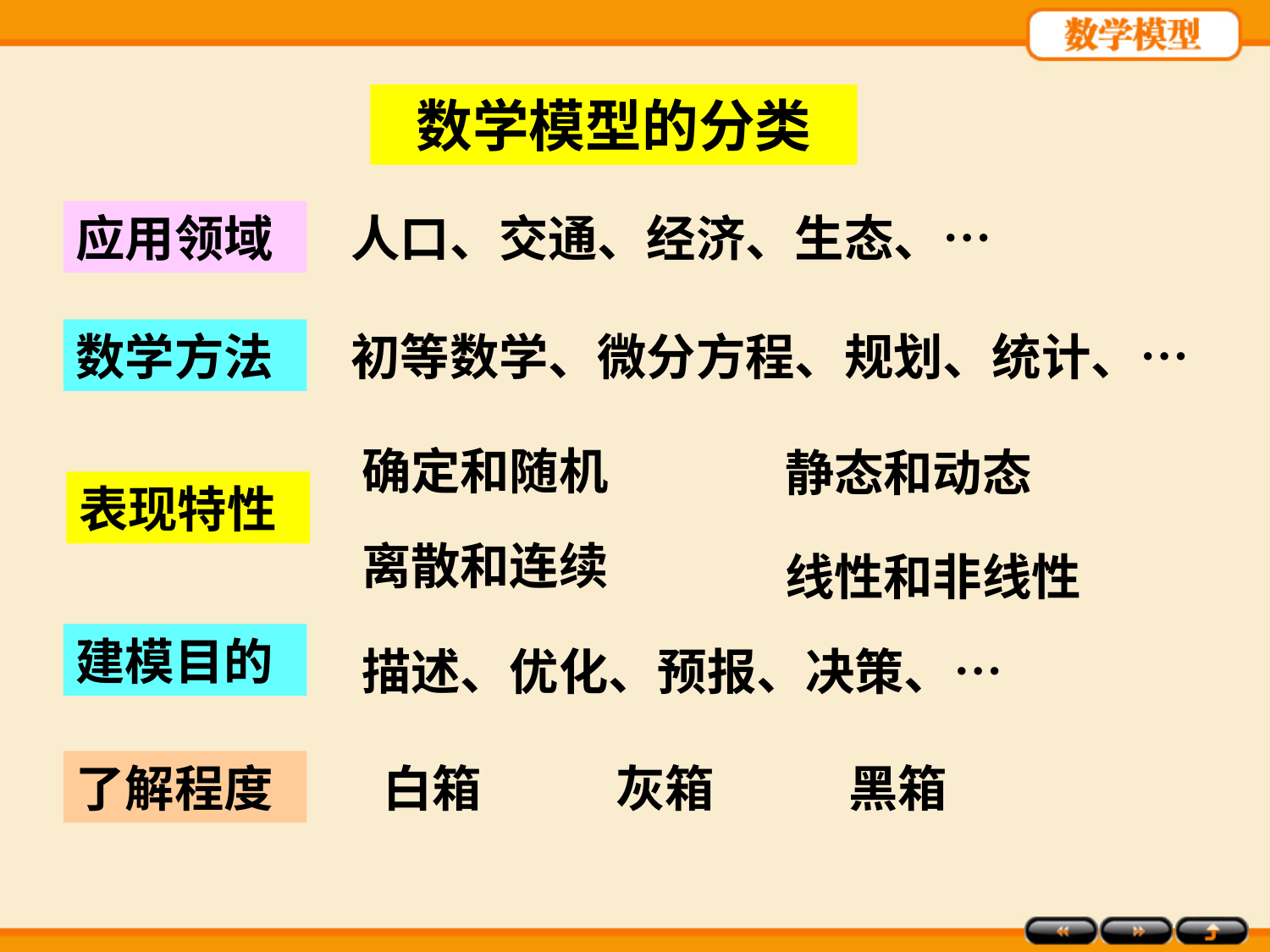

数学模型的分类
应用领域
人口、交通、经济、生态、…
数学方法
初等数学、微分方程、规划、统计、…
确定和随机
静态和动态
表现特性
离散和连续
线性和非线性
建模目的
描述、优化、预报、决策、…
了解程度
白箱
灰箱
黑箱